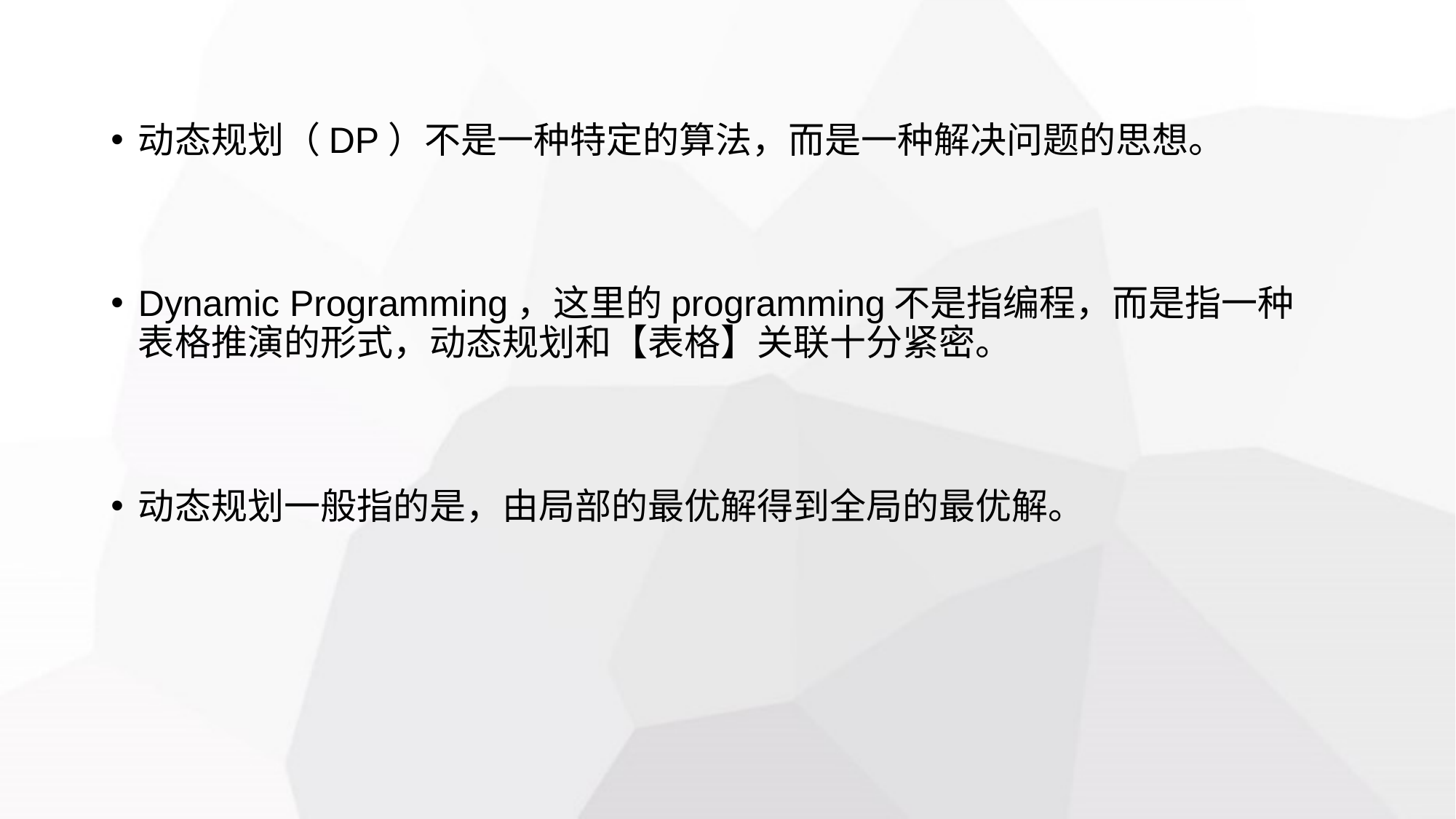

动态规划（DP）不是一种特定的算法，而是一种解决问题的思想。

Dynamic Programming，这里的programming不是指编程，而是指一种表格推演的形式，动态规划和【表格】关联十分紧密。

动态规划一般指的是，由局部的最优解得到全局的最优解。